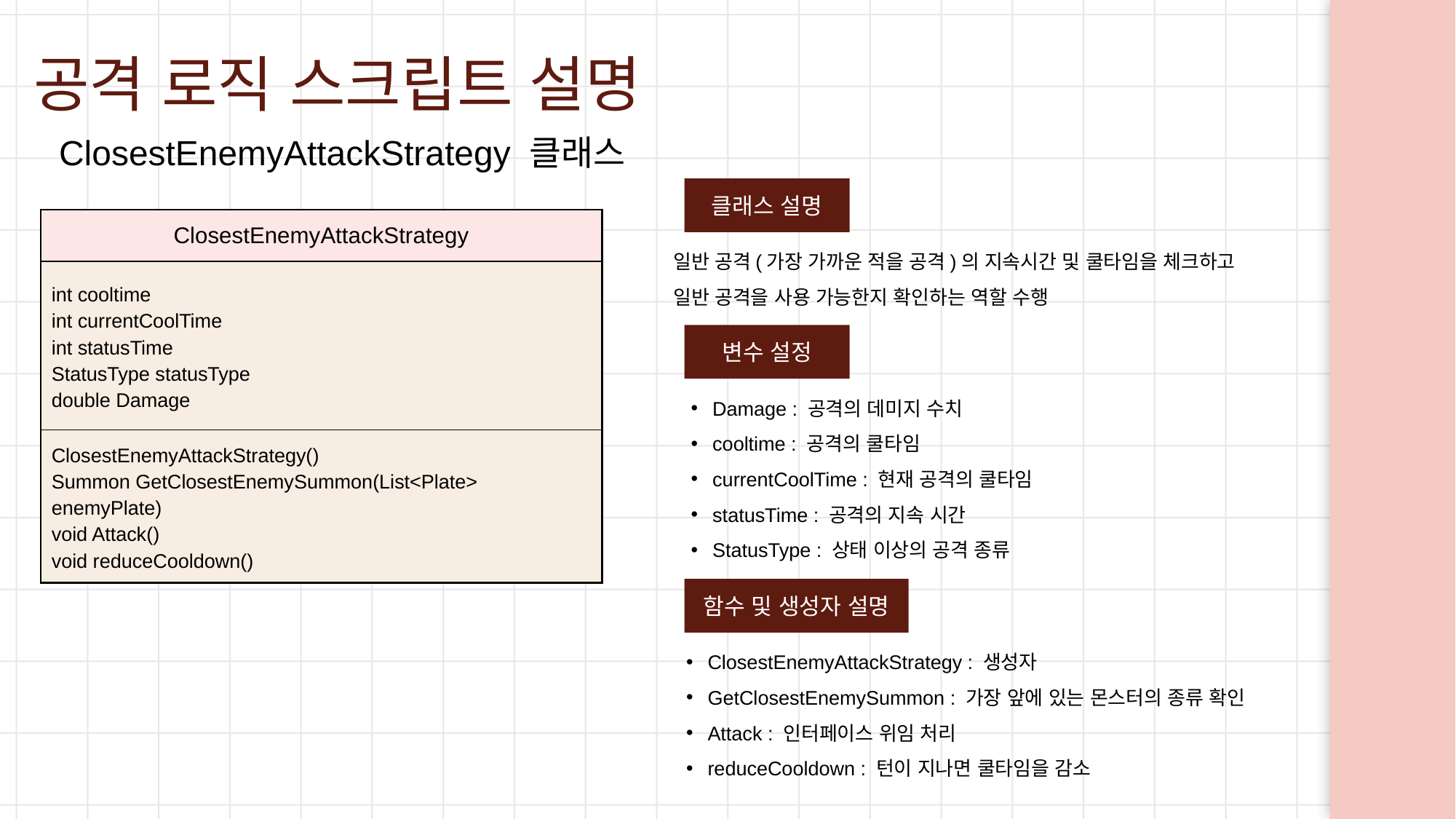

공격 로직 스크립트 설명
ClosestEnemyAttackStrategy 클래스
클래스 설명
일반 공격(가장 가까운 적을 공격)의 지속시간 및 쿨타임을 체크하고
일반 공격을 사용 가능한지 확인하는 역할 수행
| ClosestEnemyAttackStrategy |
| --- |
| int cooltime int currentCoolTime int statusTime StatusType statusType double Damage |
| ClosestEnemyAttackStrategy() Summon GetClosestEnemySummon(List<Plate> enemyPlate) void Attack() void reduceCooldown() |
변수 설정
Damage : 공격의 데미지 수치
cooltime : 공격의 쿨타임
currentCoolTime : 현재 공격의 쿨타임
statusTime : 공격의 지속 시간
StatusType : 상태 이상의 공격 종류
함수 및 생성자 설명
ClosestEnemyAttackStrategy : 생성자
GetClosestEnemySummon : 가장 앞에 있는 몬스터의 종류 확인
Attack : 인터페이스 위임 처리
reduceCooldown : 턴이 지나면 쿨타임을 감소